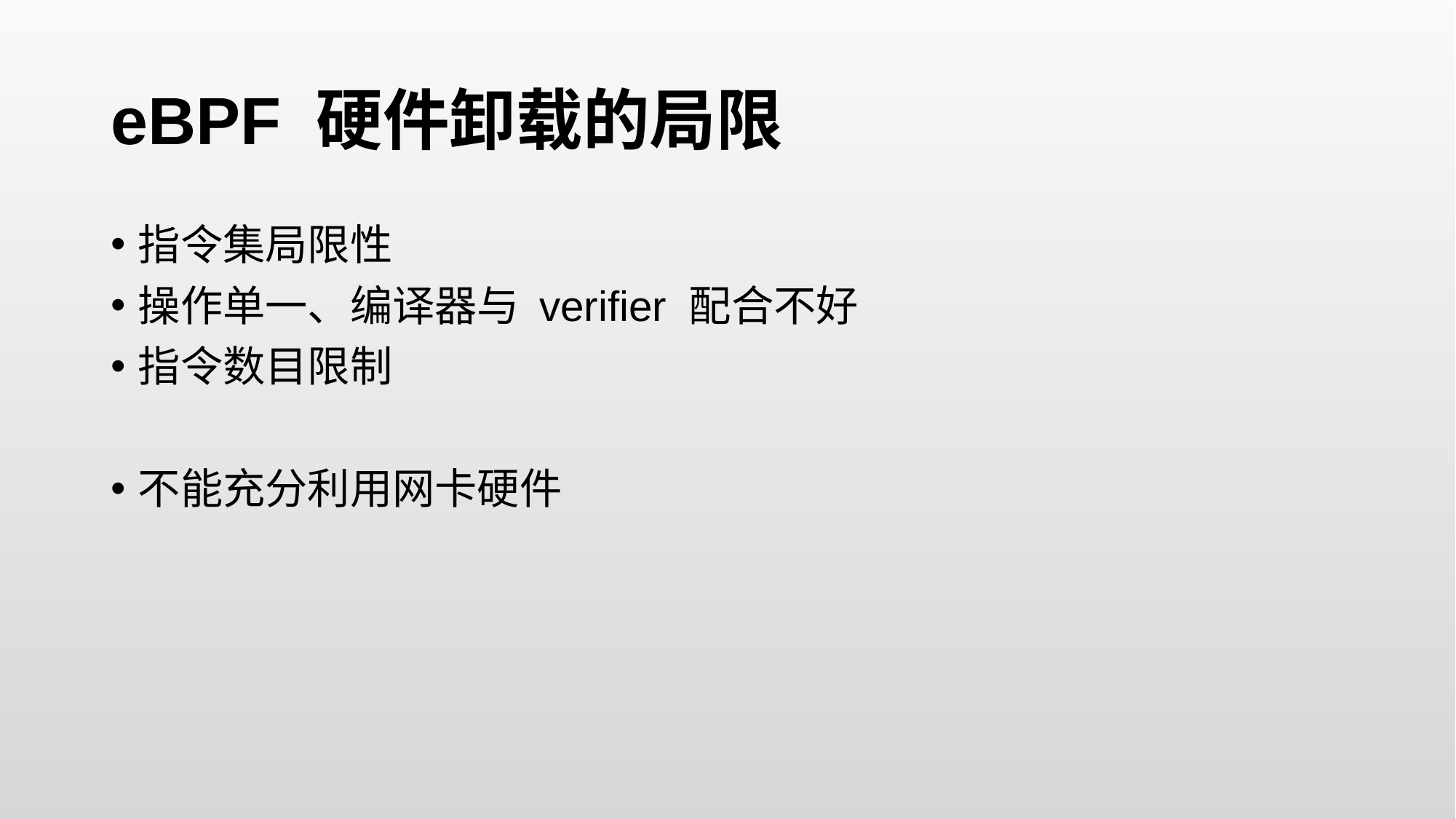

# eBPF 硬件卸载的局限
指令集局限性
操作单一、编译器与 verifier 配合不好
指令数目限制

不能充分利用网卡硬件